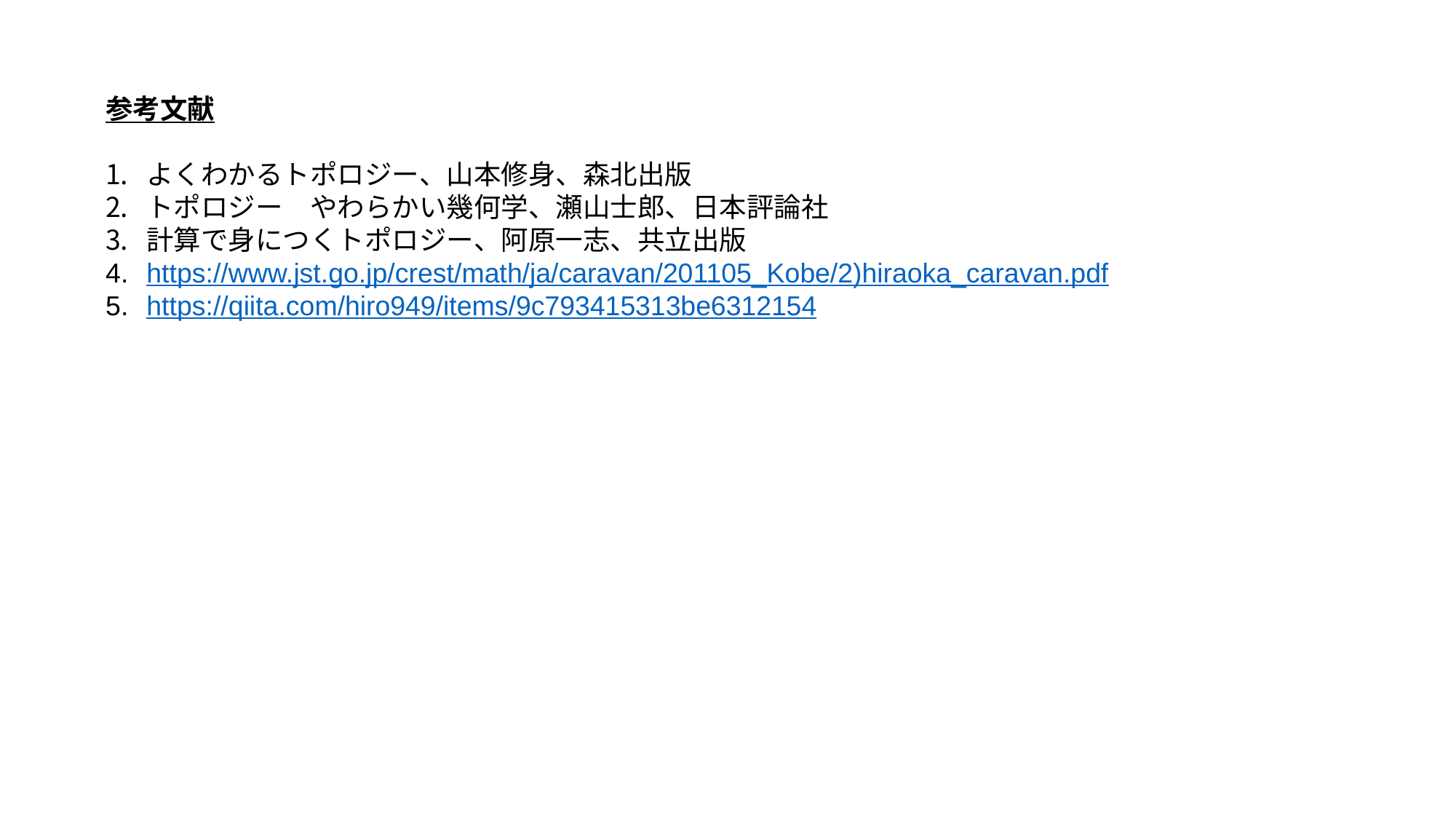

参考文献

よくわかるトポロジー、山本修身、森北出版
トポロジー　やわらかい幾何学、瀬山士郎、日本評論社
計算で身につくトポロジー、阿原一志、共立出版
https://www.jst.go.jp/crest/math/ja/caravan/201105_Kobe/2)hiraoka_caravan.pdf
https://qiita.com/hiro949/items/9c793415313be6312154